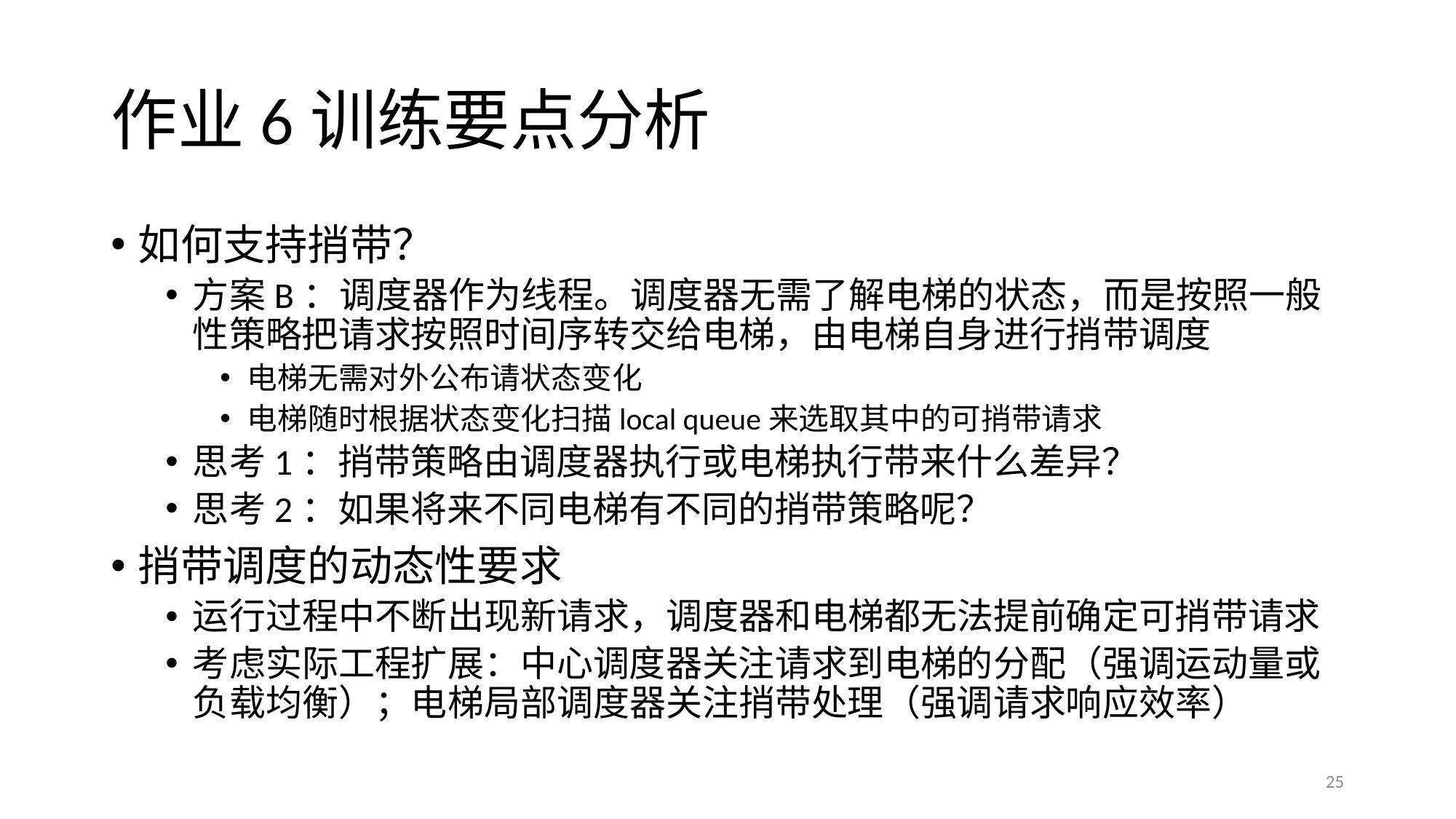

# 作业6训练要点分析
如何支持捎带？
方案B：调度器作为线程。调度器无需了解电梯的状态，而是按照一般性策略把请求按照时间序转交给电梯，由电梯自身进行捎带调度
电梯无需对外公布请状态变化
电梯随时根据状态变化扫描local queue来选取其中的可捎带请求
思考1：捎带策略由调度器执行或电梯执行带来什么差异？
思考2：如果将来不同电梯有不同的捎带策略呢？
捎带调度的动态性要求
运行过程中不断出现新请求，调度器和电梯都无法提前确定可捎带请求
考虑实际工程扩展：中心调度器关注请求到电梯的分配（强调运动量或负载均衡）；电梯局部调度器关注捎带处理（强调请求响应效率）
25